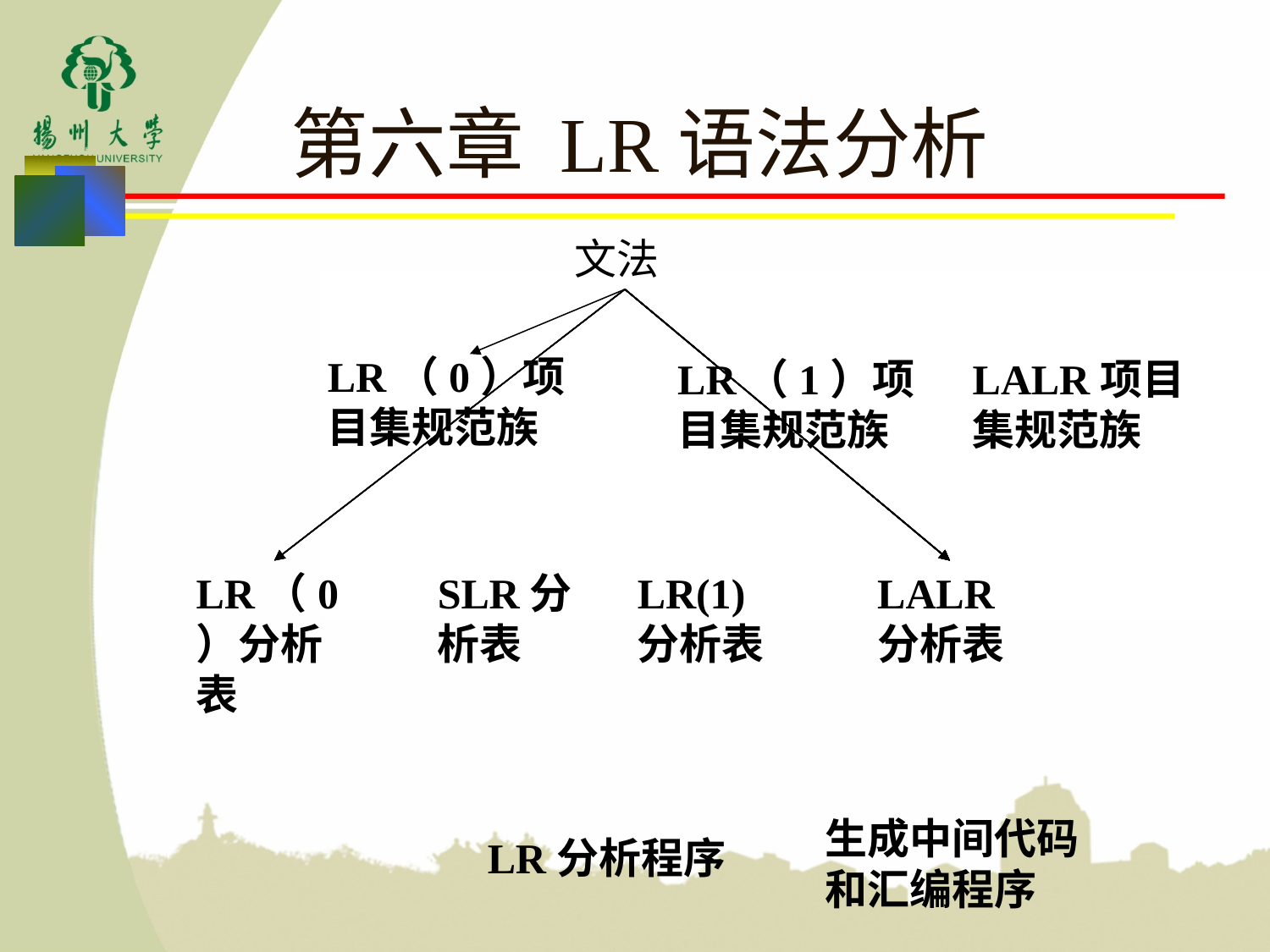

# 第六章 LR语法分析
文法
LR（0）项目集规范族
LR（1）项目集规范族
LALR项目集规范族
LR（0）分析表
SLR分析表
LR(1)分析表
LALR分析表
生成中间代码和汇编程序
LR分析程序

3